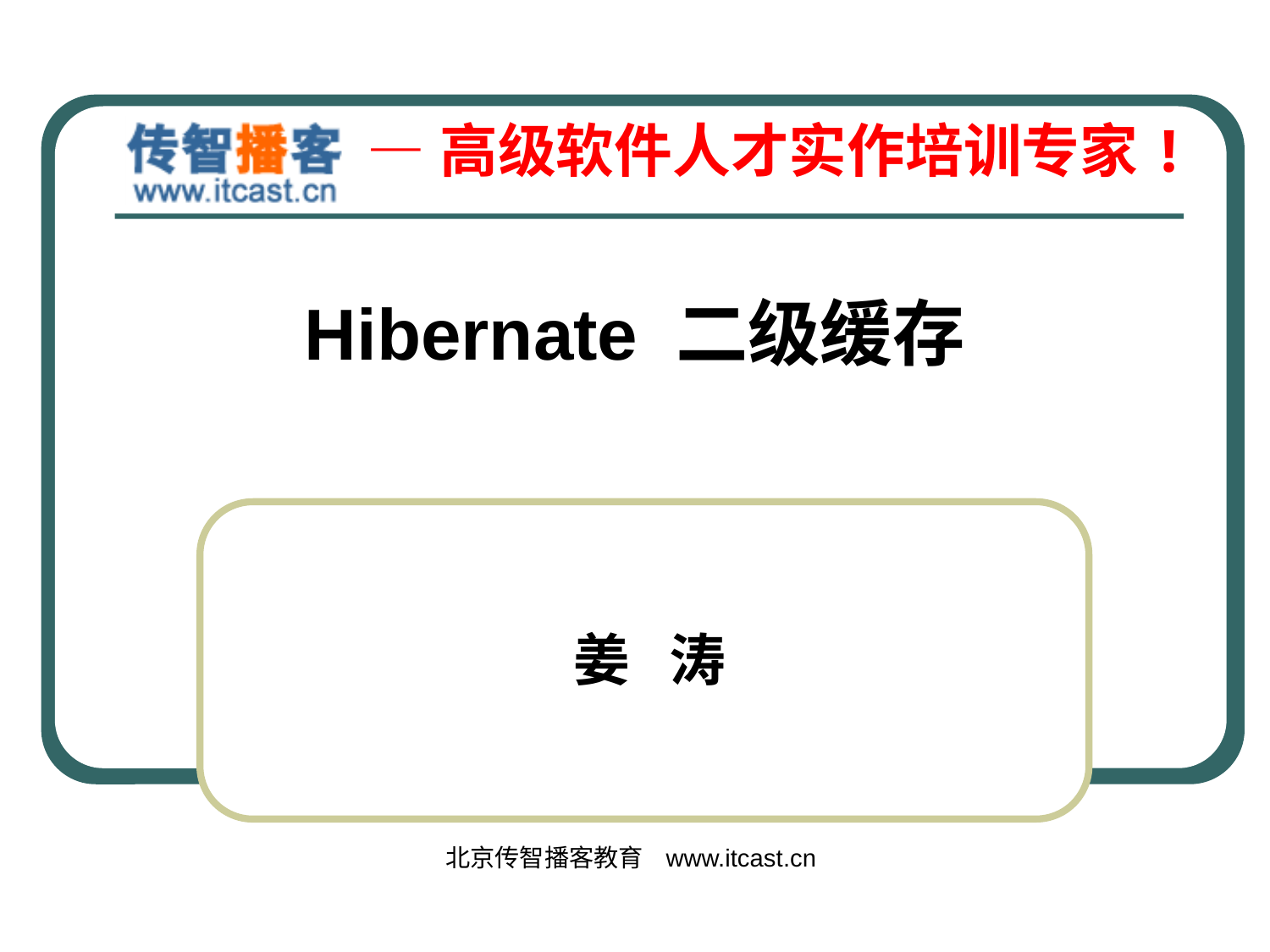

# Hibernate 二级缓存
姜   涛
北京传智播客教育   www.itcast.cn